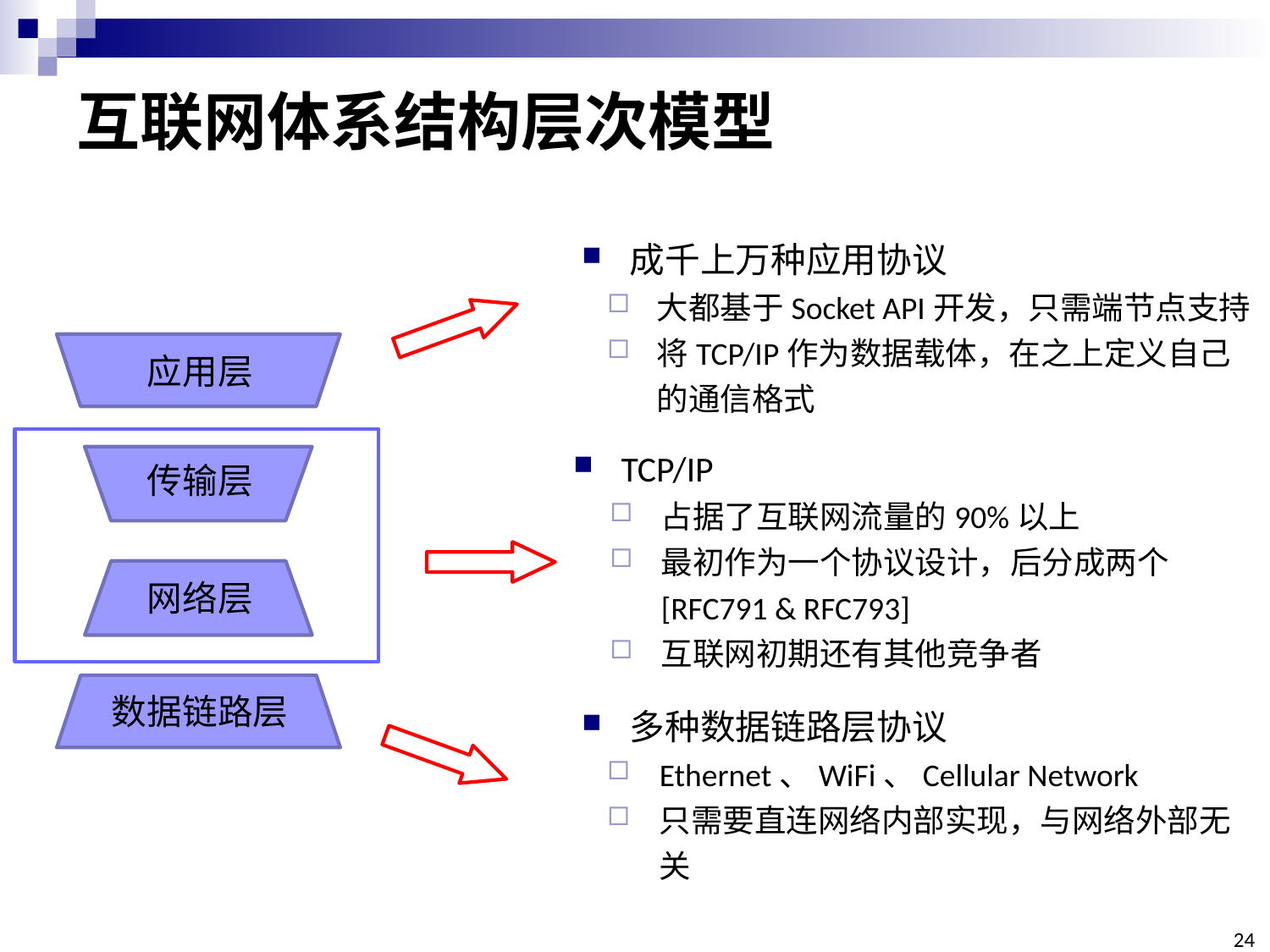

# 互联网体系结构层次模型
成千上万种应用协议
大都基于Socket API开发，只需端节点支持
将TCP/IP作为数据载体，在之上定义自己的通信格式

应用层

传输层

网络层

数据链路层

TCP/IP
占据了互联网流量的90%以上
最初作为一个协议设计，后分成两个[RFC791 & RFC793]
互联网初期还有其他竞争者

多种数据链路层协议
Ethernet、WiFi、Cellular Network
只需要直连网络内部实现，与网络外部无关

24